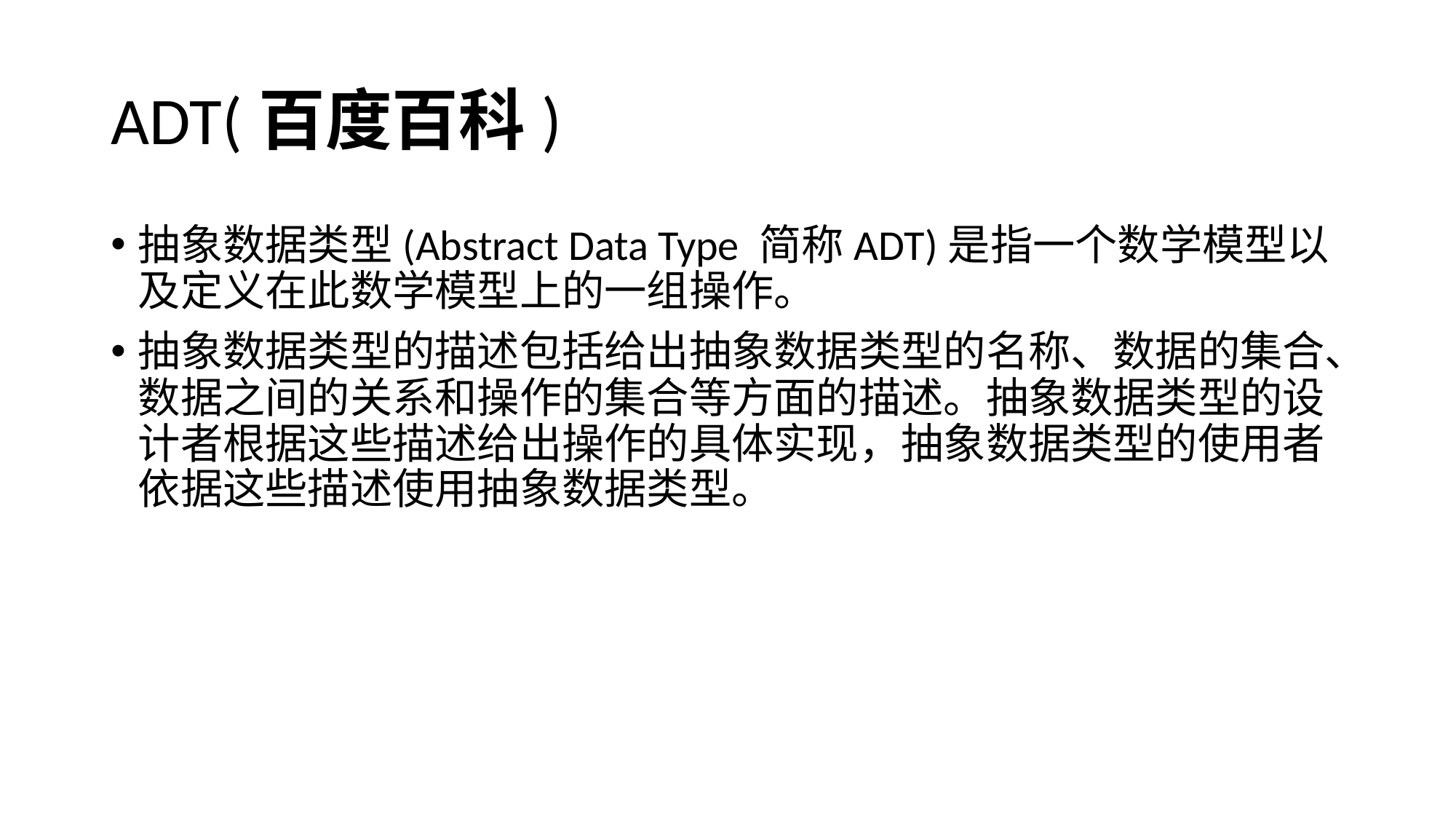

# ADT(百度百科)
抽象数据类型(Abstract Data Type 简称ADT)是指一个数学模型以及定义在此数学模型上的一组操作。
抽象数据类型的描述包括给出抽象数据类型的名称、数据的集合、数据之间的关系和操作的集合等方面的描述。抽象数据类型的设计者根据这些描述给出操作的具体实现，抽象数据类型的使用者依据这些描述使用抽象数据类型。